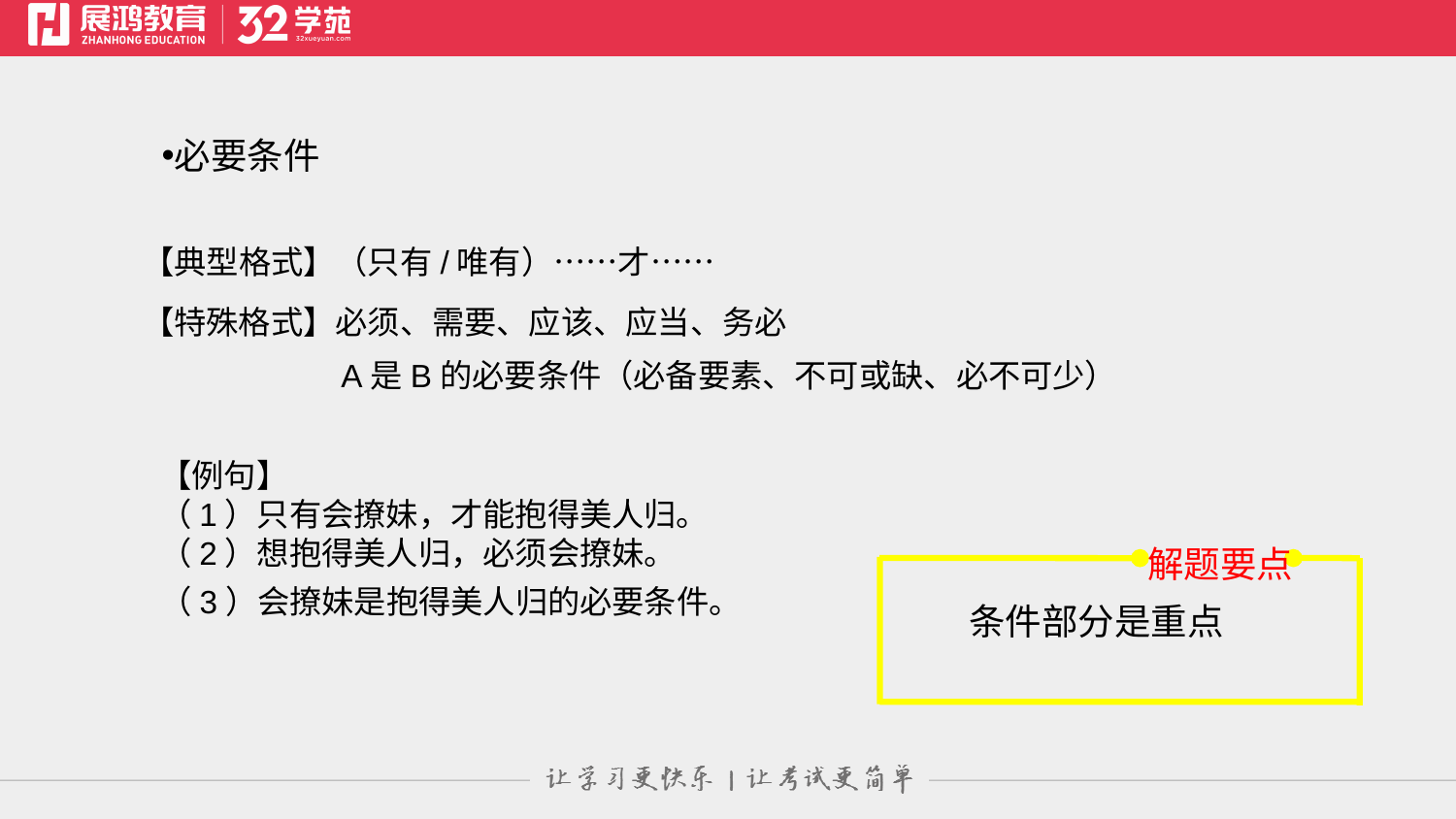

必要条件
【典型格式】（只有/唯有）……才……

【特殊格式】必须、需要、应该、应当、务必
A是B的必要条件（必备要素、不可或缺、必不可少）
【例句】
（1）只有会撩妹，才能抱得美人归。
（2）想抱得美人归，必须会撩妹。
解题要点

（3）会撩妹是抱得美人归的必要条件。

条件部分是重点